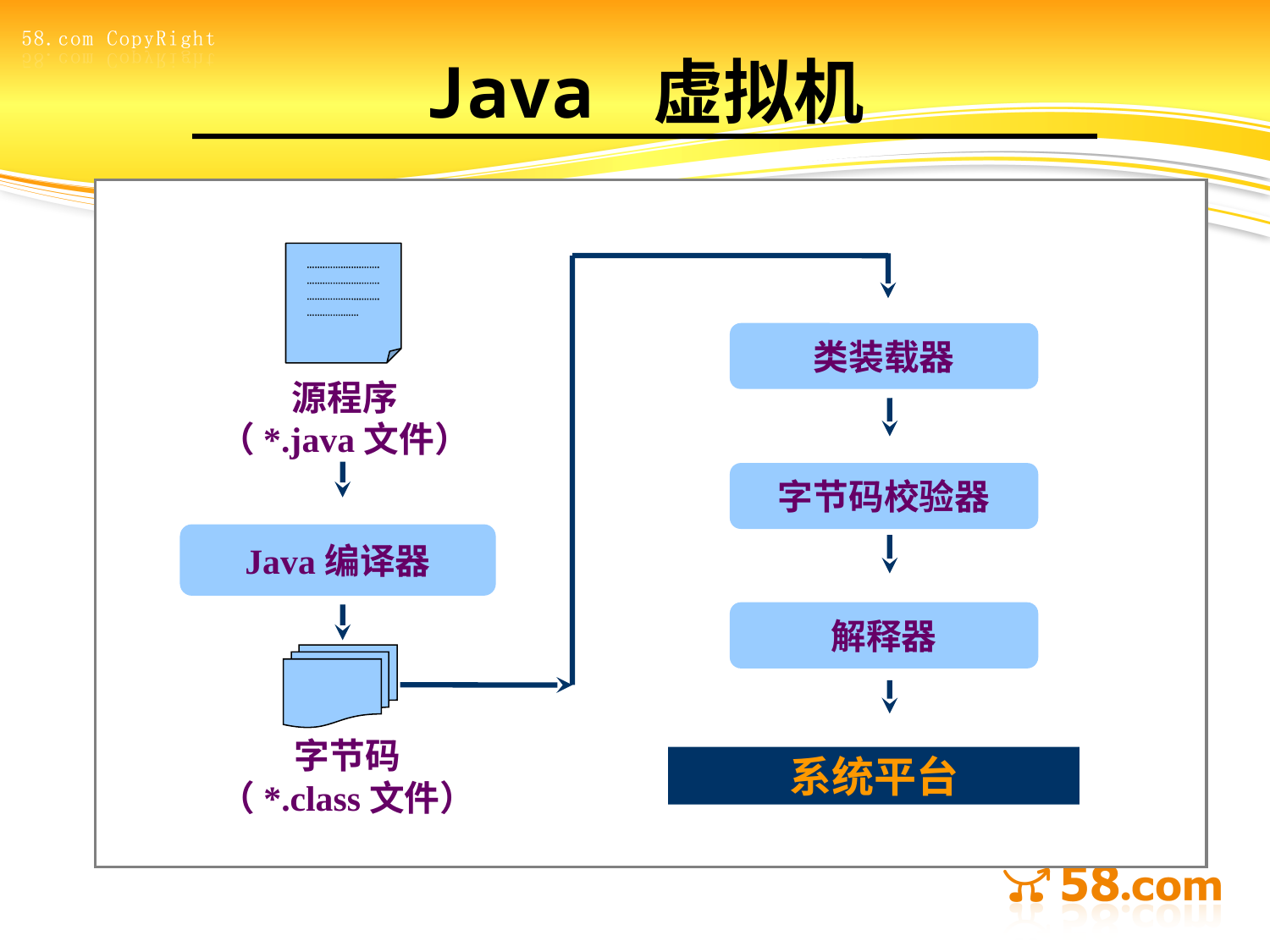

Java 虚拟机

类装载器
源程序
（*.java文件）

字节码校验器
Java编译器

解释器

字节码
（*.class文件）
系统平台